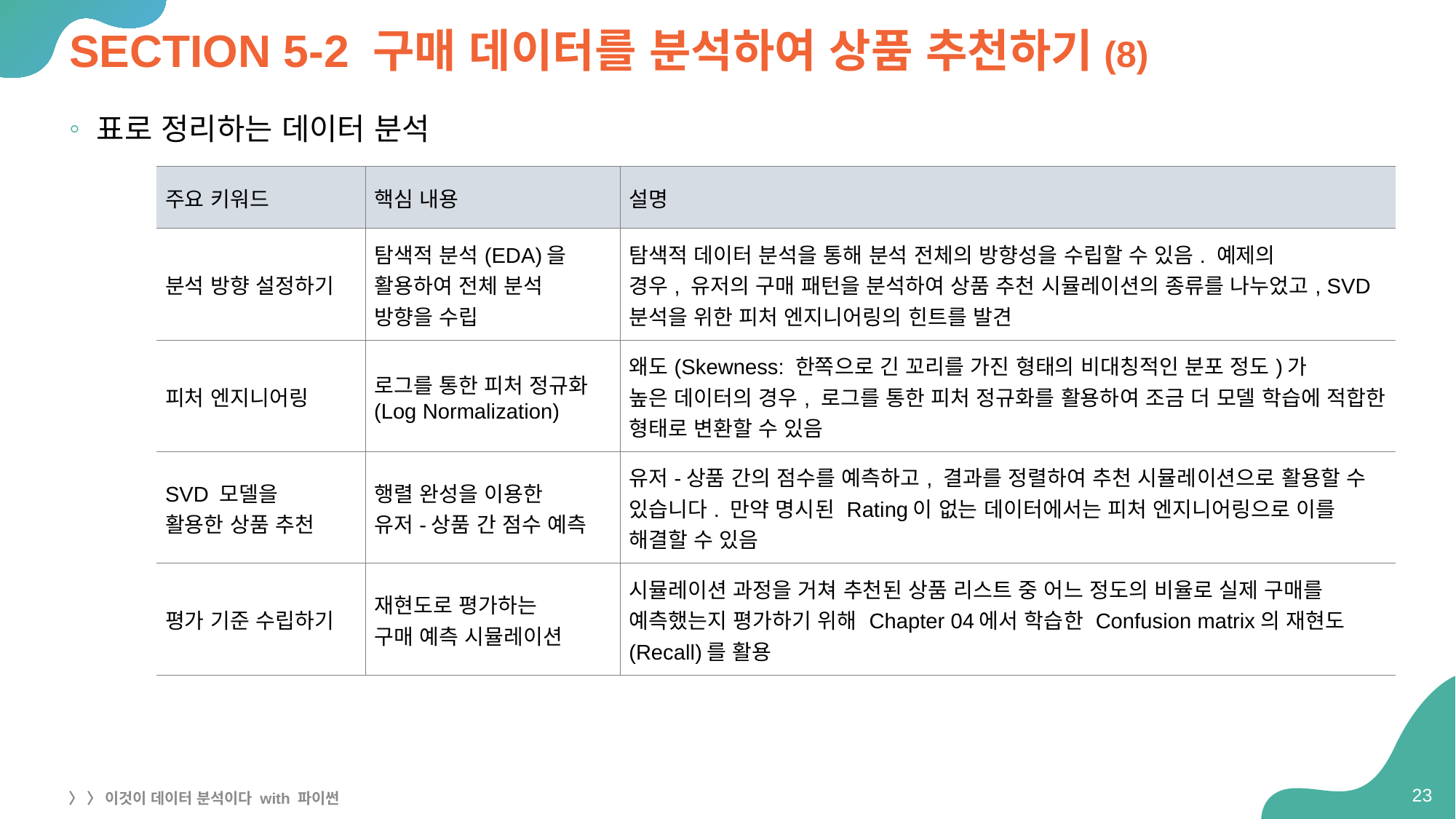

# SECTION 5-2 구매 데이터를 분석하여 상품 추천하기(8)
표로 정리하는 데이터 분석
| 주요 키워드 | 핵심 내용 | 설명 |
| --- | --- | --- |
| 분석 방향 설정하기 | 탐색적 분석(EDA)을 활용하여 전체 분석 방향을 수립 | 탐색적 데이터 분석을 통해 분석 전체의 방향성을 수립할 수 있음. 예제의 경우, 유저의 구매 패턴을 분석하여 상품 추천 시뮬레이션의 종류를 나누었고, SVD 분석을 위한 피처 엔지니어링의 힌트를 발견 |
| 피처 엔지니어링 | 로그를 통한 피처 정규화 (Log Normalization) | 왜도(Skewness: 한쪽으로 긴 꼬리를 가진 형태의 비대칭적인 분포 정도)가 높은 데이터의 경우, 로그를 통한 피처 정규화를 활용하여 조금 더 모델 학습에 적합한 형태로 변환할 수 있음 |
| SVD 모델을 활용한 상품 추천 | 행렬 완성을 이용한 유저-상품 간 점수 예측 | 유저-상품 간의 점수를 예측하고, 결과를 정렬하여 추천 시뮬레이션으로 활용할 수 있습니다. 만약 명시된 Rating이 없는 데이터에서는 피처 엔지니어링으로 이를 해결할 수 있음 |
| 평가 기준 수립하기 | 재현도로 평가하는 구매 예측 시뮬레이션 | 시뮬레이션 과정을 거쳐 추천된 상품 리스트 중 어느 정도의 비율로 실제 구매를 예측했는지 평가하기 위해 Chapter 04에서 학습한 Confusion matrix의 재현도(Recall)를 활용 |
23
〉 〉 이것이 데이터 분석이다 with 파이썬